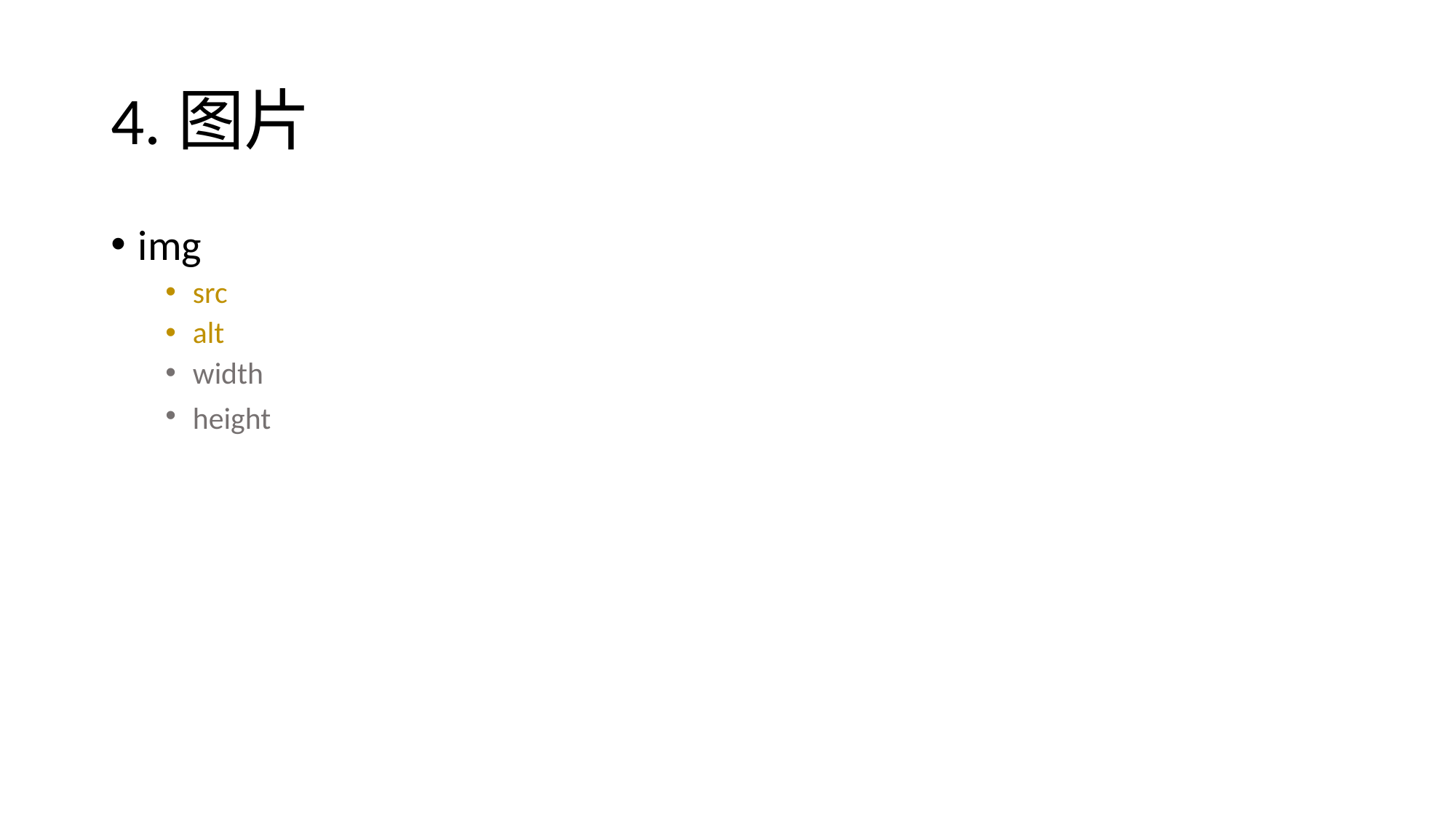

# 4.图片
img
src
alt
width
height